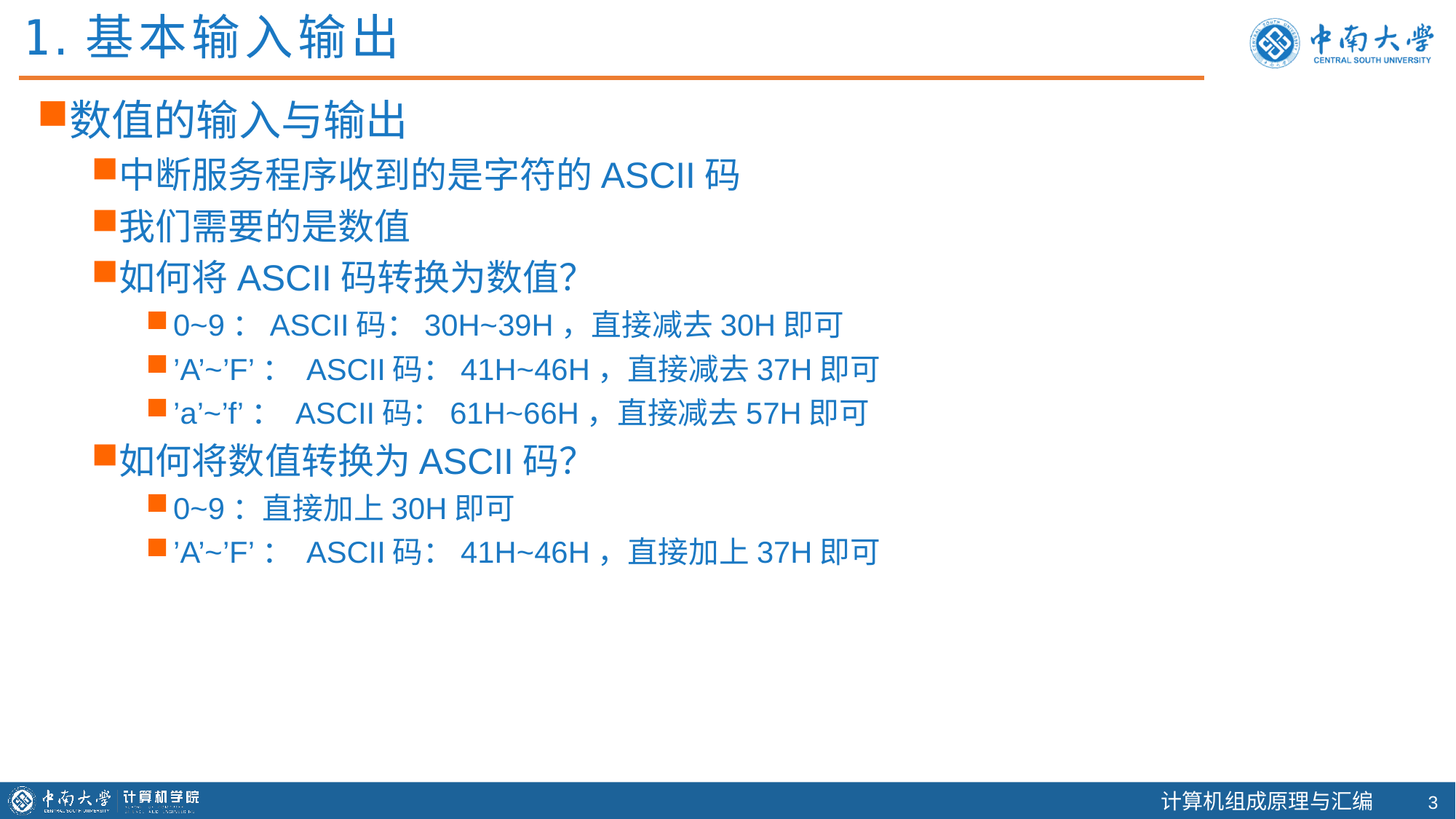

1.基本输入输出
数值的输入与输出
中断服务程序收到的是字符的ASCII码
我们需要的是数值
如何将ASCII码转换为数值？
0~9：ASCII码：30H~39H，直接减去30H即可
’A’~’F’： ASCII码：41H~46H，直接减去37H即可
’a’~’f’： ASCII码：61H~66H，直接减去57H即可
如何将数值转换为ASCII码？
0~9：直接加上30H即可
’A’~’F’： ASCII码：41H~46H，直接加上37H即可

3